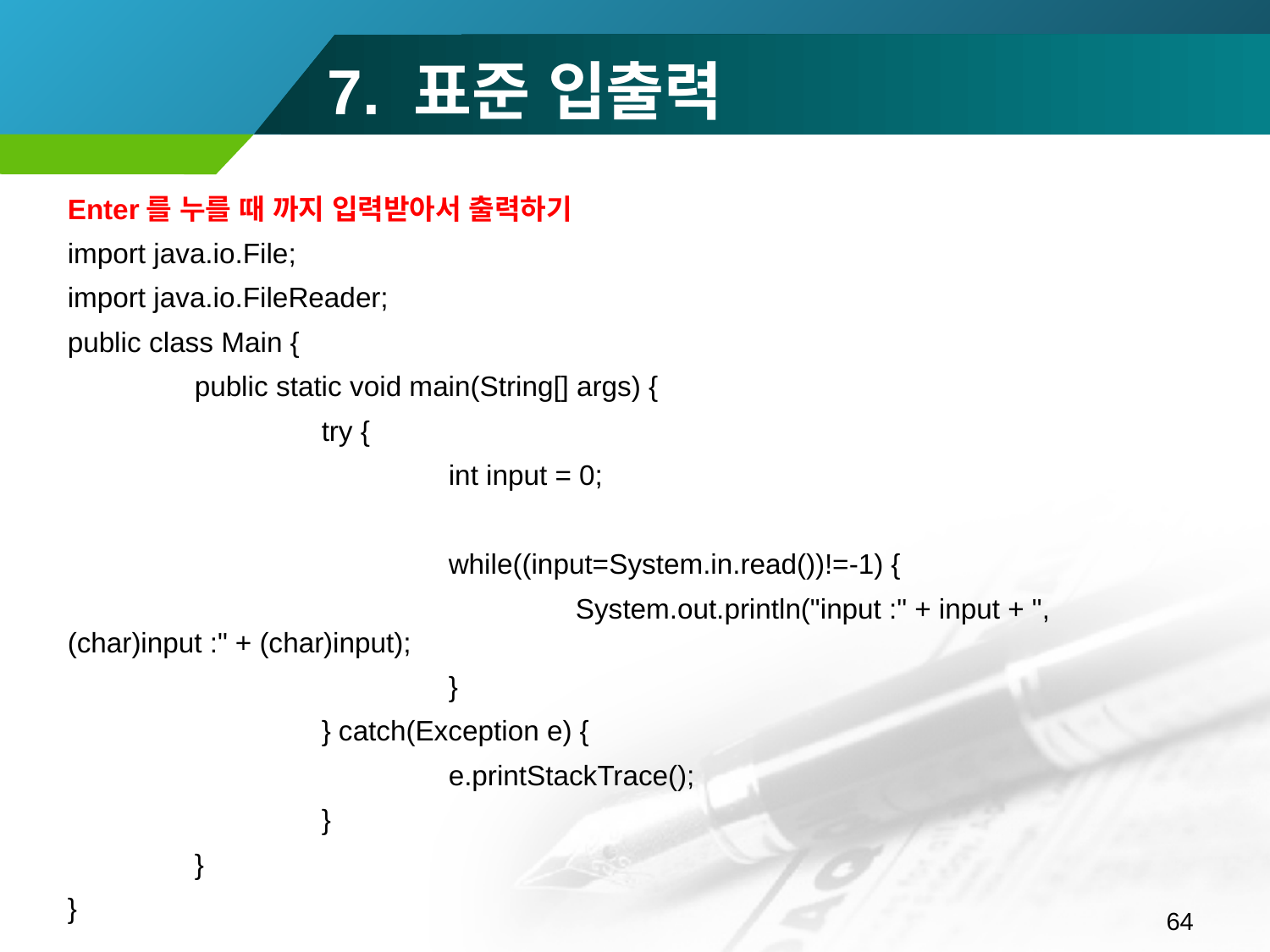

7. 표준 입출력
Enter를 누를 때 까지 입력받아서 출력하기
import java.io.File;
import java.io.FileReader;
public class Main {
	public static void main(String[] args) {
		try {
			int input = 0;

			while((input=System.in.read())!=-1) {
				System.out.println("input :" + input + ", (char)input :" + (char)input);
			}
		} catch(Exception e) {
			e.printStackTrace();
		}
	}
}
64